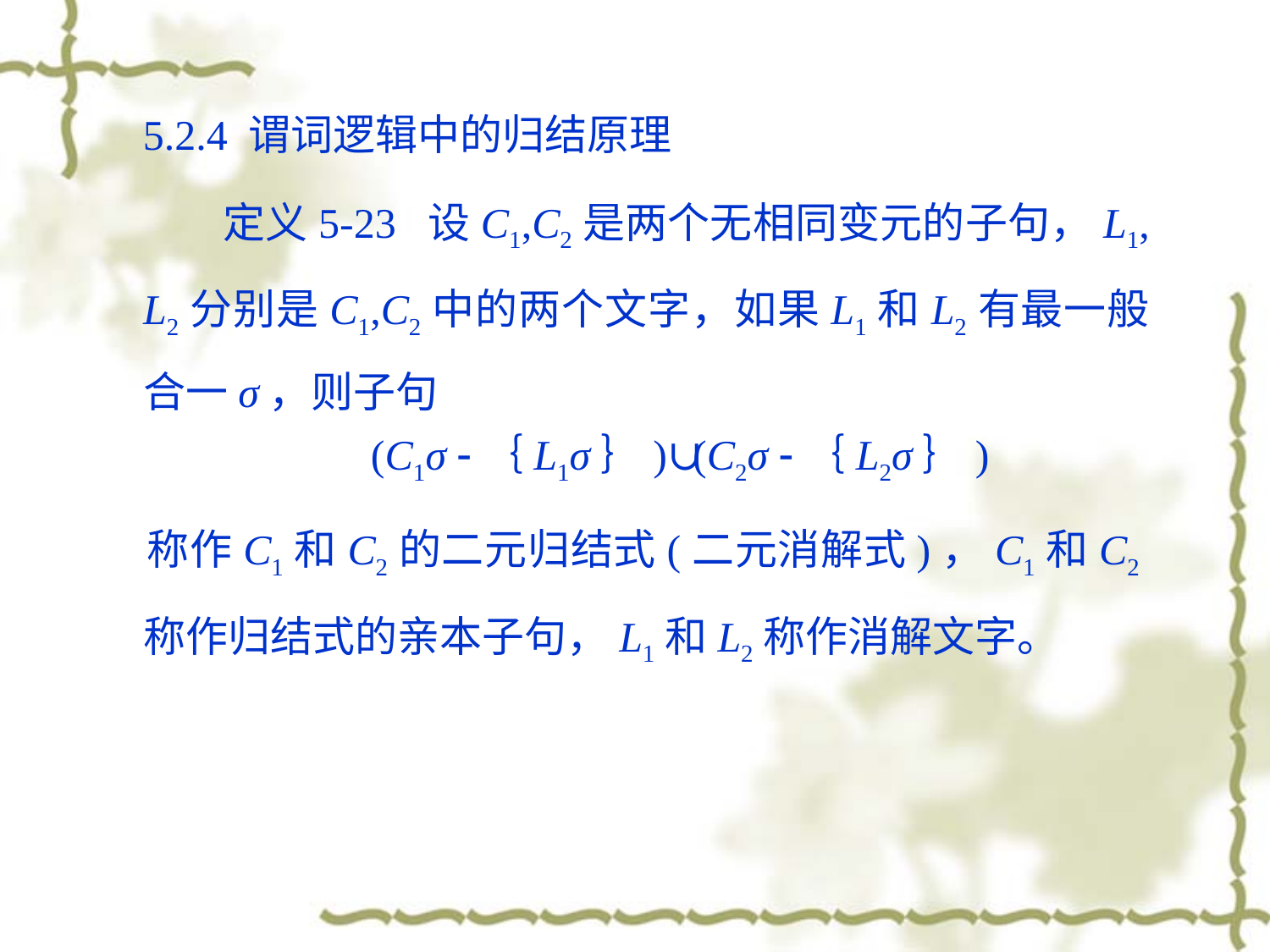

5.2.4 谓词逻辑中的归结原理
            定义5-23  设C1,C2是两个无相同变元的子句，L1, L2分别是C1,C2中的两个文字，如果L1和L2有最一般合一σ，则子句
                          (C1σ −｛L1σ｝)∪(C2σ −｛L2σ｝)
    称作C1和C2的二元归结式(二元消解式)，C1和C2称作归结式的亲本子句，L1和L2称作消解文字。